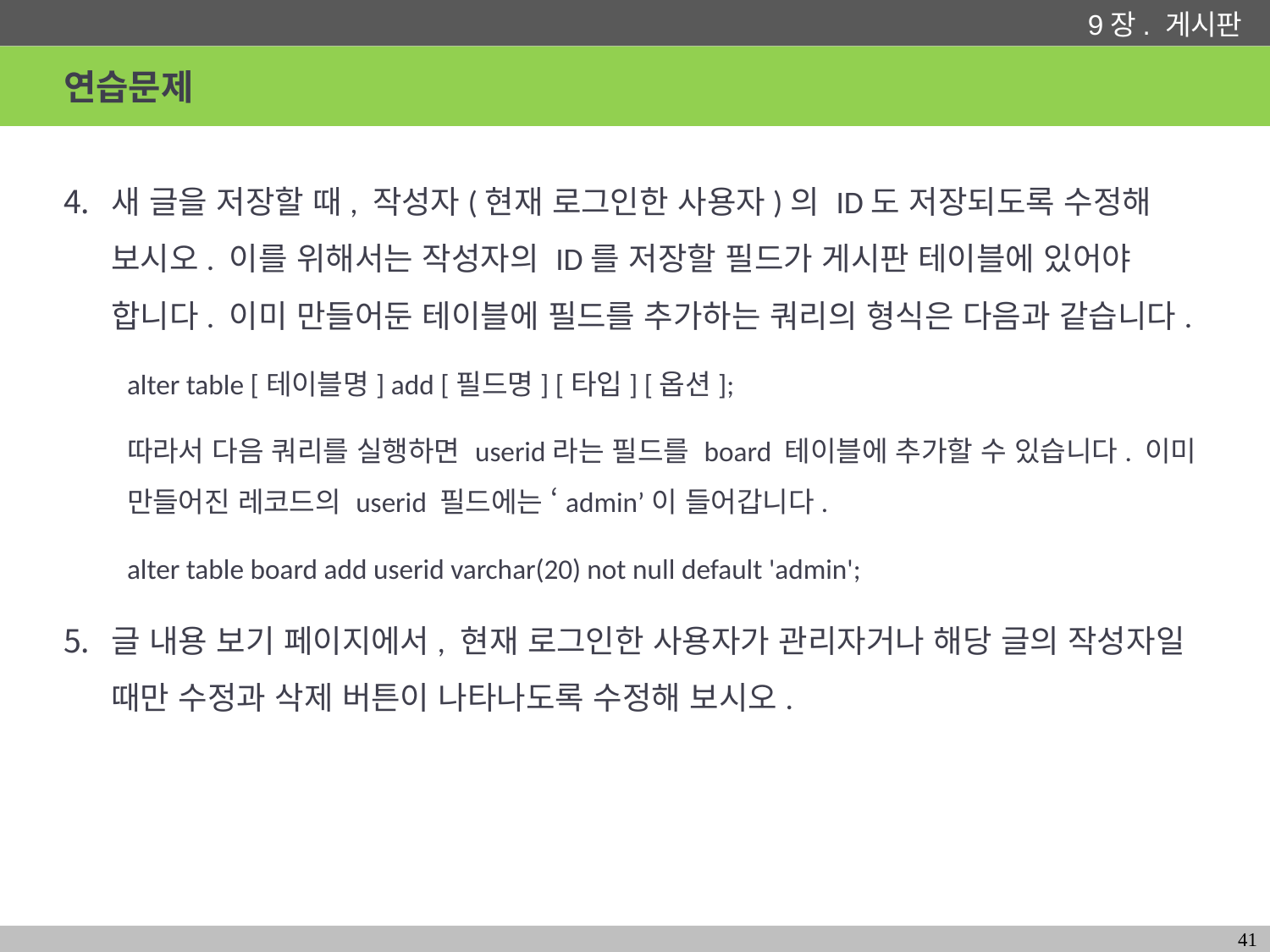

# 연습문제
새 글을 저장할 때, 작성자(현재 로그인한 사용자)의 ID도 저장되도록 수정해 보시오. 이를 위해서는 작성자의 ID를 저장할 필드가 게시판 테이블에 있어야 합니다. 이미 만들어둔 테이블에 필드를 추가하는 쿼리의 형식은 다음과 같습니다.
alter table [테이블명] add [필드명] [타입] [옵션];
따라서 다음 쿼리를 실행하면 userid라는 필드를 board 테이블에 추가할 수 있습니다. 이미 만들어진 레코드의 userid 필드에는 ‘admin’이 들어갑니다.
alter table board add userid varchar(20) not null default 'admin';
글 내용 보기 페이지에서, 현재 로그인한 사용자가 관리자거나 해당 글의 작성자일 때만 수정과 삭제 버튼이 나타나도록 수정해 보시오.
41